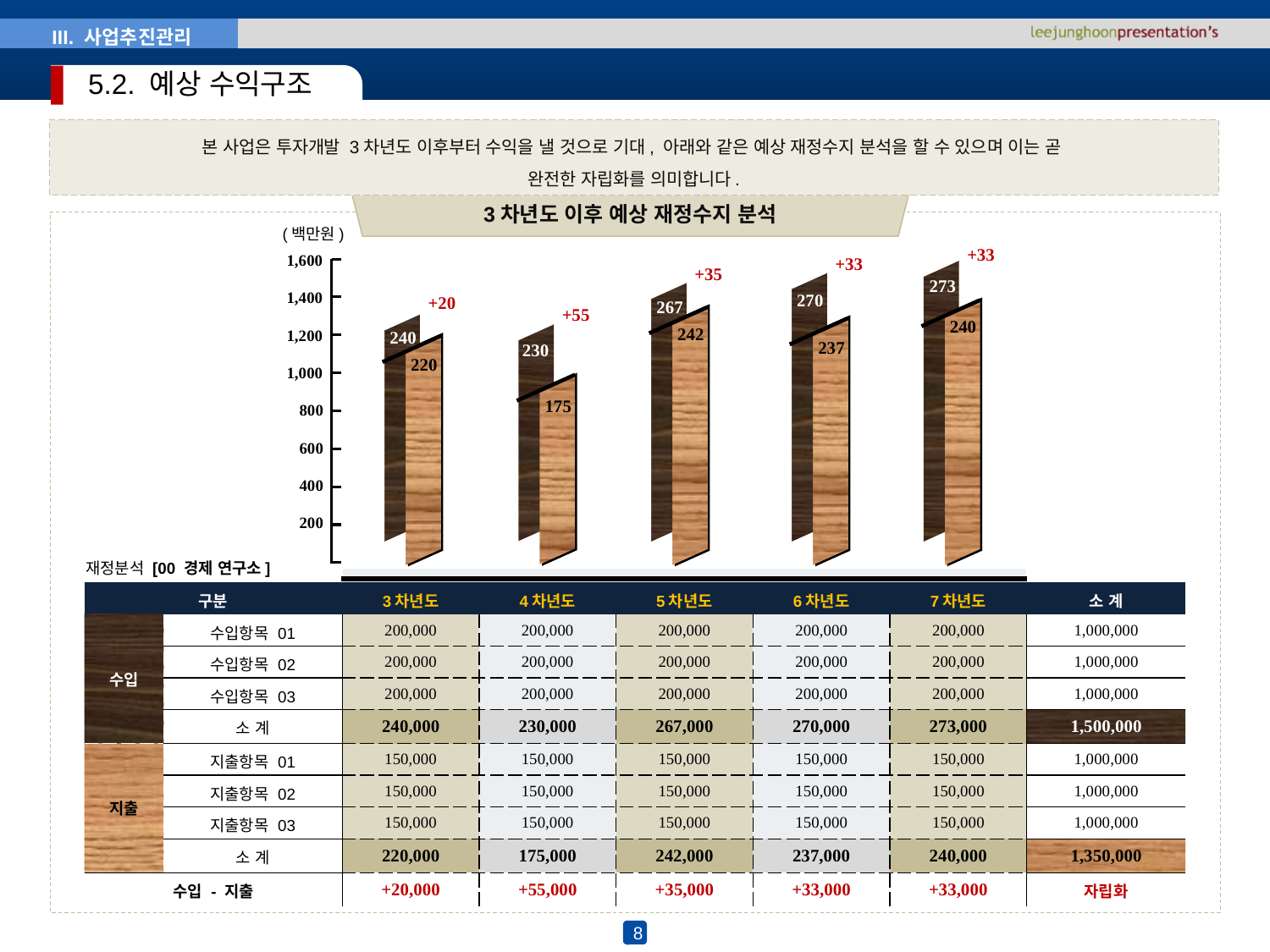

(백만원)
+33
273
240

1,600
1,400
1,200
1,000
800
600
400
200
+33
270
237

+35

267
242
+20

240
220
+55
230
175

재정분석 [00 경제 연구소]

| 구분 |  | 3차년도 | 4차년도 | 5차년도 | 6차년도 | 7차년도 | 소 계 |
| --- | --- | --- | --- | --- | --- | --- | --- |
| 수입 | 수입항목 01 | 200,000 | 200,000 | 200,000 | 200,000 | 200,000 | 1,000,000 |
|  | 수입항목 02 | 200,000 | 200,000 | 200,000 | 200,000 | 200,000 | 1,000,000 |
|  | 수입항목 03 | 200,000 | 200,000 | 200,000 | 200,000 | 200,000 | 1,000,000 |
|  | 소 계 | 240,000 | 230,000 | 267,000 | 270,000 | 273,000 | 1,500,000 |
| 지출 | 지출항목 01 | 150,000 | 150,000 | 150,000 | 150,000 | 150,000 | 1,000,000 |
|  | 지출항목 02 | 150,000 | 150,000 | 150,000 | 150,000 | 150,000 | 1,000,000 |
|  | 지출항목 03 | 150,000 | 150,000 | 150,000 | 150,000 | 150,000 | 1,000,000 |
|  | 소 계 | 220,000 | 175,000 | 242,000 | 237,000 | 240,000 | 1,350,000 |
| 수입 - 지출 |  | +20,000 | +55,000 | +35,000 | +33,000 | +33,000 | 자립화 |